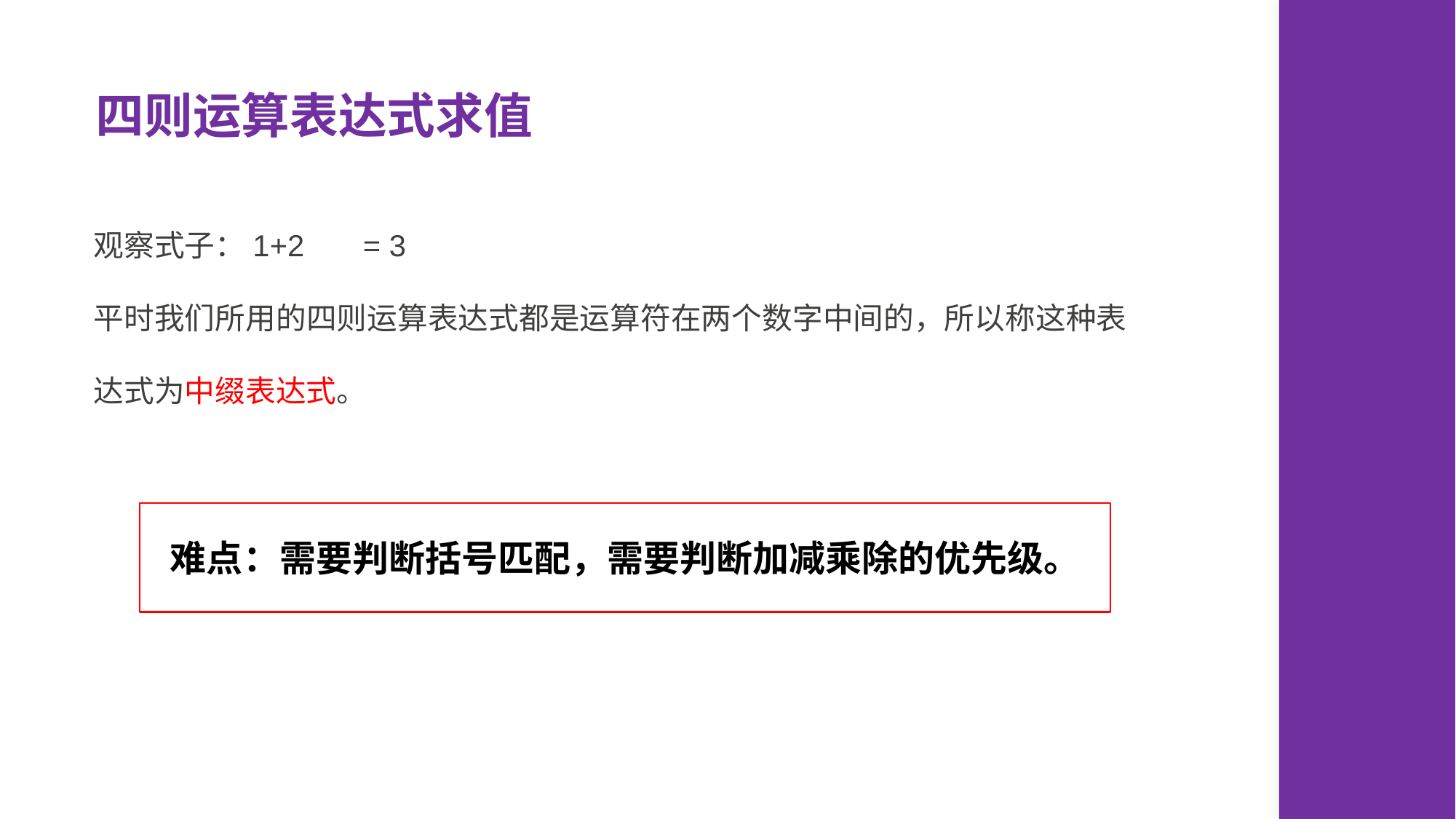

四则运算表达式求值
观察式子：1+2       = 3
平时我们所用的四则运算表达式都是运算符在两个数字中间的，所以称这种表达式为中缀表达式。
难点：需要判断括号匹配，需要判断加减乘除的优先级。